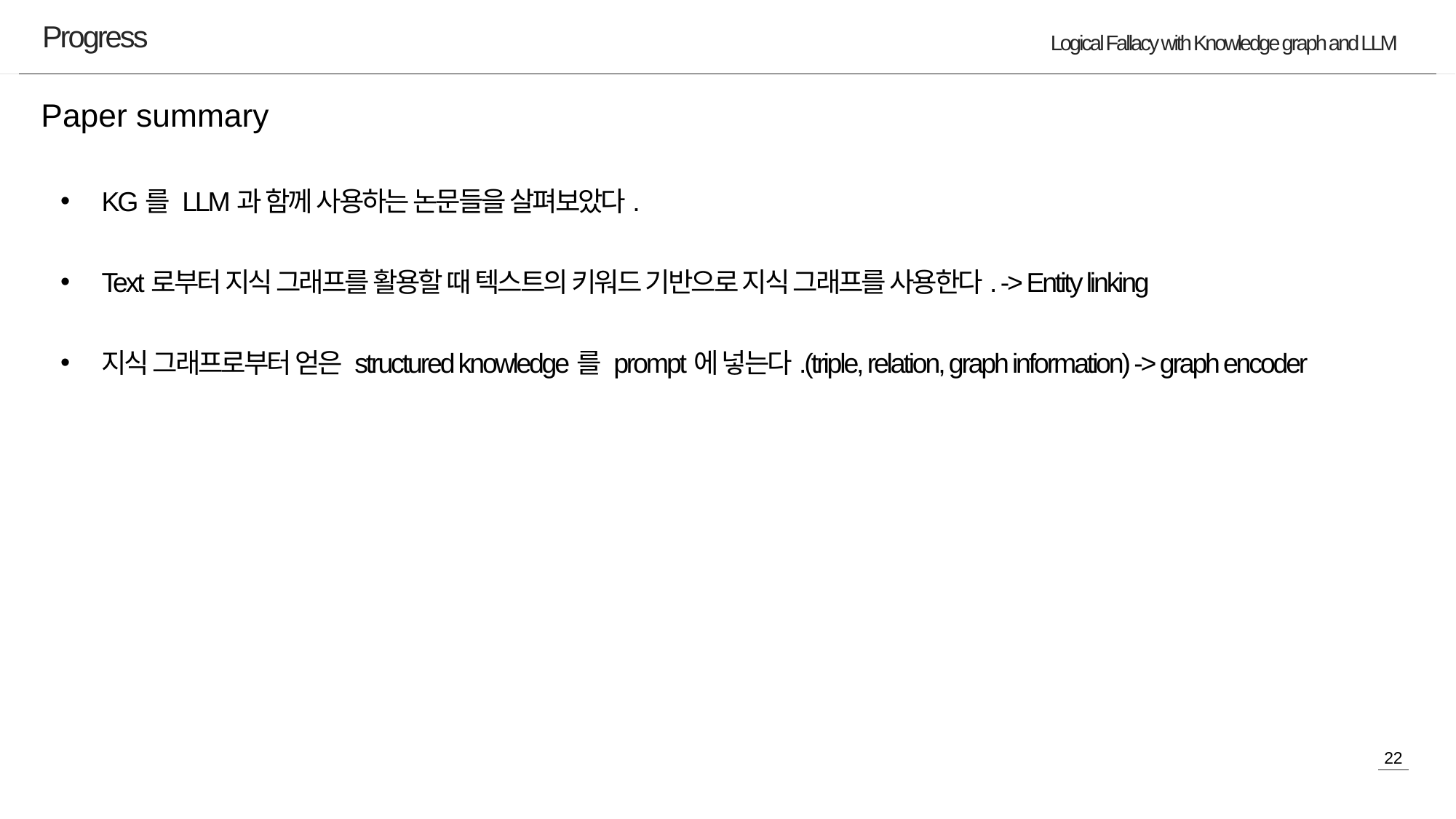

Progress
Paper summary
KG를 LLM과 함께 사용하는 논문들을 살펴보았다.
Text로부터 지식 그래프를 활용할 때 텍스트의 키워드 기반으로 지식 그래프를 사용한다. -> Entity linking
지식 그래프로부터 얻은 structured knowledge를 prompt에 넣는다.(triple, relation, graph information) -> graph encoder